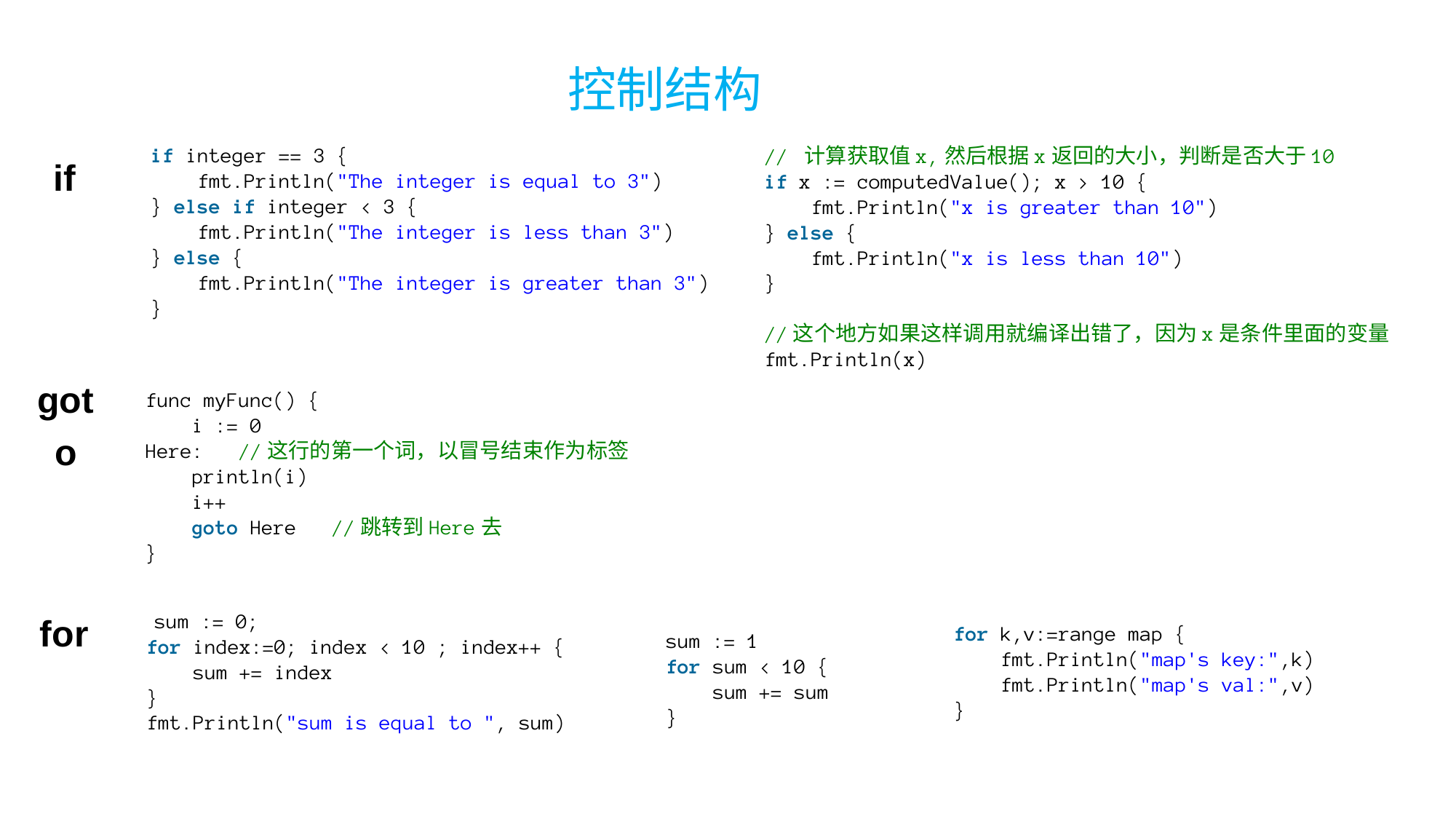

控制结构
if integer == 3 {
    fmt.Println("The integer is equal to 3")
} else if integer < 3 {
    fmt.Println("The integer is less than 3")
} else {
    fmt.Println("The integer is greater than 3")
}
// 计算获取值x,然后根据x返回的大小，判断是否大于10
if x := computedValue(); x > 10 {
    fmt.Println("x is greater than 10")
} else {
    fmt.Println("x is less than 10")
}

//这个地方如果这样调用就编译出错了，因为x是条件里面的变量
fmt.Println(x)
if
goto
func myFunc() {
    i := 0
Here:   //这行的第一个词，以冒号结束作为标签
    println(i)
    i++
    goto Here   //跳转到Here去
}

for
sum := 0;
    for index:=0; index < 10 ; index++ {
        sum += index
    }
    fmt.Println("sum is equal to ", sum)
for k,v:=range map {
    fmt.Println("map's key:",k)
    fmt.Println("map's val:",v)
}
sum := 1
for sum < 10 {
    sum += sum
}